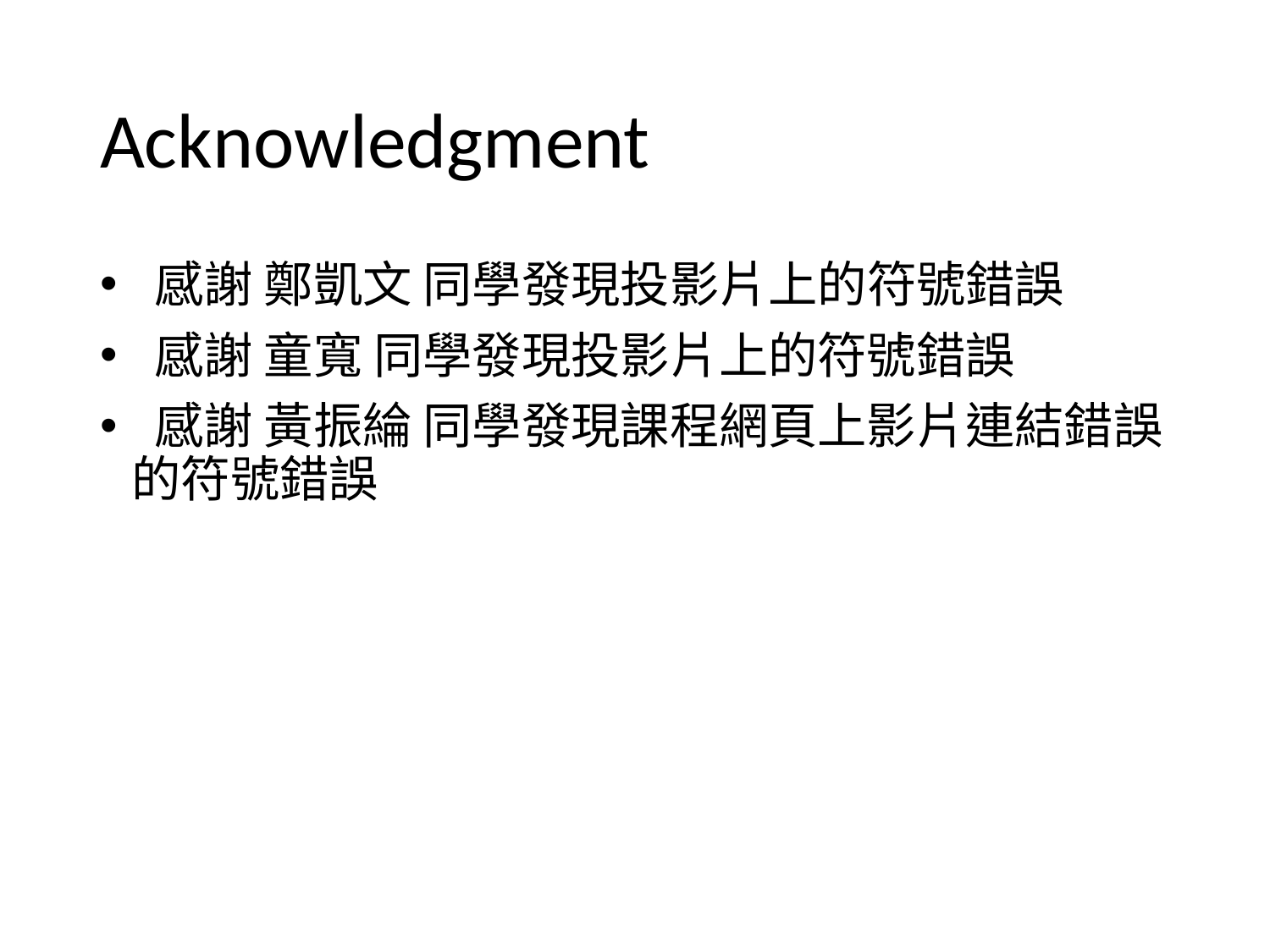

# Acknowledgment
 感謝 鄭凱文 同學發現投影片上的符號錯誤
 感謝 童寬 同學發現投影片上的符號錯誤
 感謝 黃振綸 同學發現課程網頁上影片連結錯誤的符號錯誤